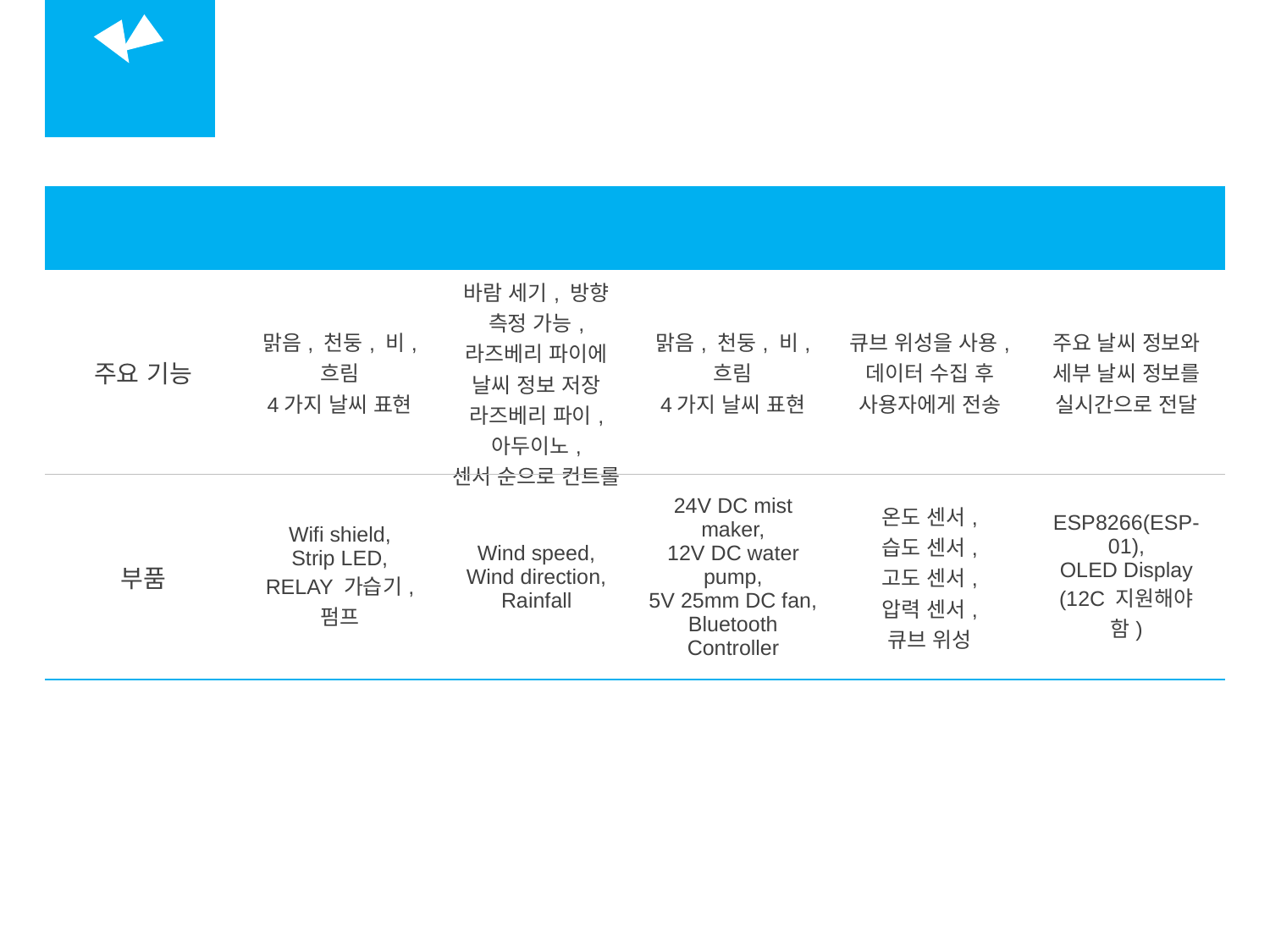

ALL
| 조사 내용 | 웨더 큐브 | Weather station | Tempescope | Weather Forecasting | 날씨 위젯 |
| --- | --- | --- | --- | --- | --- |
| 주요 기능 | 맑음, 천둥, 비, 흐림 4가지 날씨 표현 | 바람 세기, 방향 측정 가능, 라즈베리 파이에 날씨 정보 저장 라즈베리 파이, 아두이노, 센서 순으로 컨트롤 | 맑음, 천둥, 비, 흐림 4가지 날씨 표현 | 큐브 위성을 사용, 데이터 수집 후 사용자에게 전송 | 주요 날씨 정보와 세부 날씨 정보를 실시간으로 전달 |
| 부품 | Wifi shield, Strip LED, RELAY 가습기, 펌프 | Wind speed, Wind direction, Rainfall | 24V DC mist maker, 12V DC water pump, 5V 25mm DC fan, Bluetooth Controller | 온도 센서, 습도 센서, 고도 센서, 압력 센서, 큐브 위성 | ESP8266(ESP-01), OLED Display (12C 지원해야 함) |